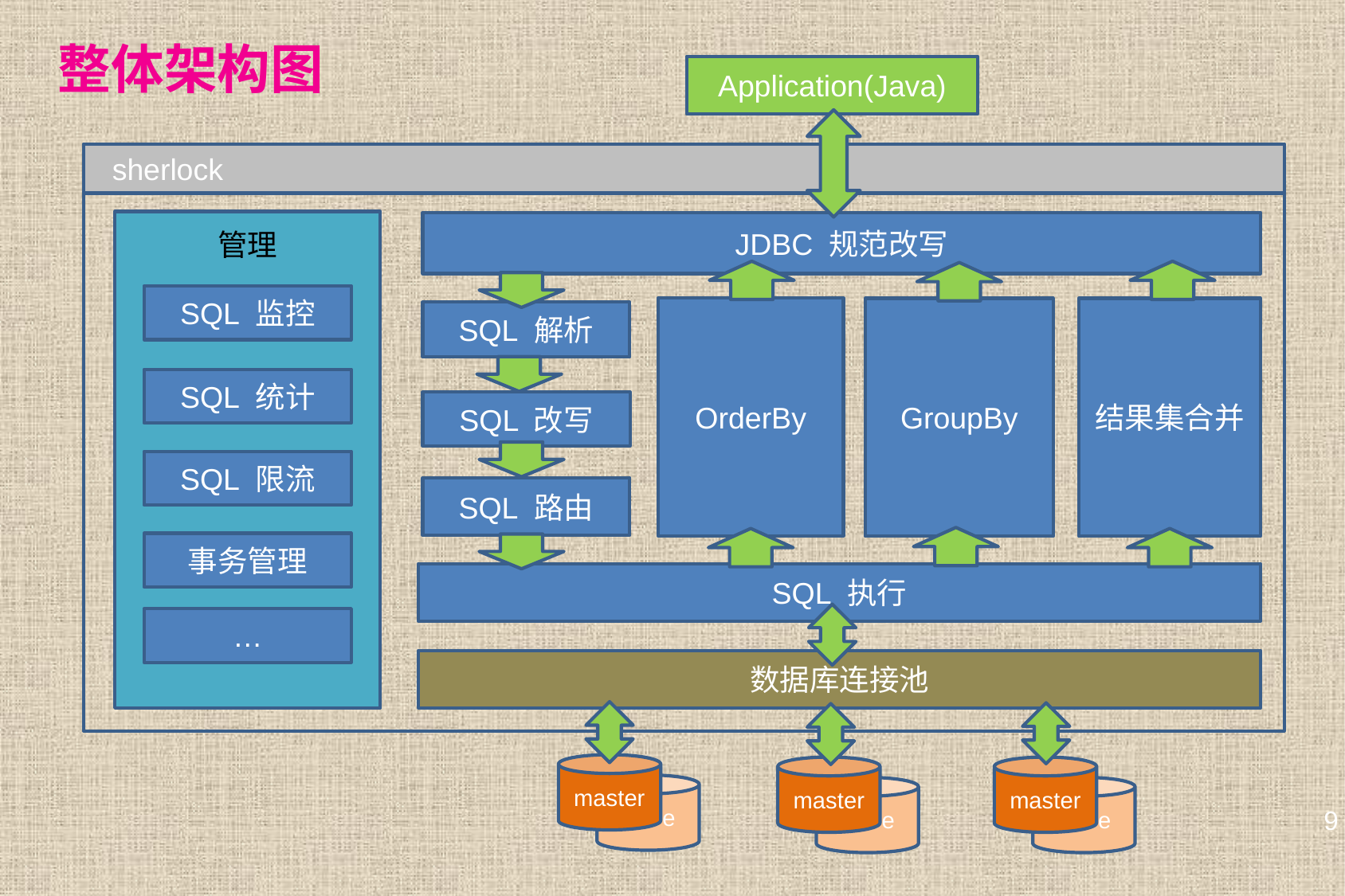

# 整体架构图
Application(Java)

  sherlock

JDBC 规范改写
管理

SQL 监控
OrderBy
GroupBy
结果集合并
SQL 解析

SQL 统计
SQL 改写

SQL 限流
SQL 路由

事务管理

SQL 执行

…
数据库连接池

master
master
master
slave
slave
slave